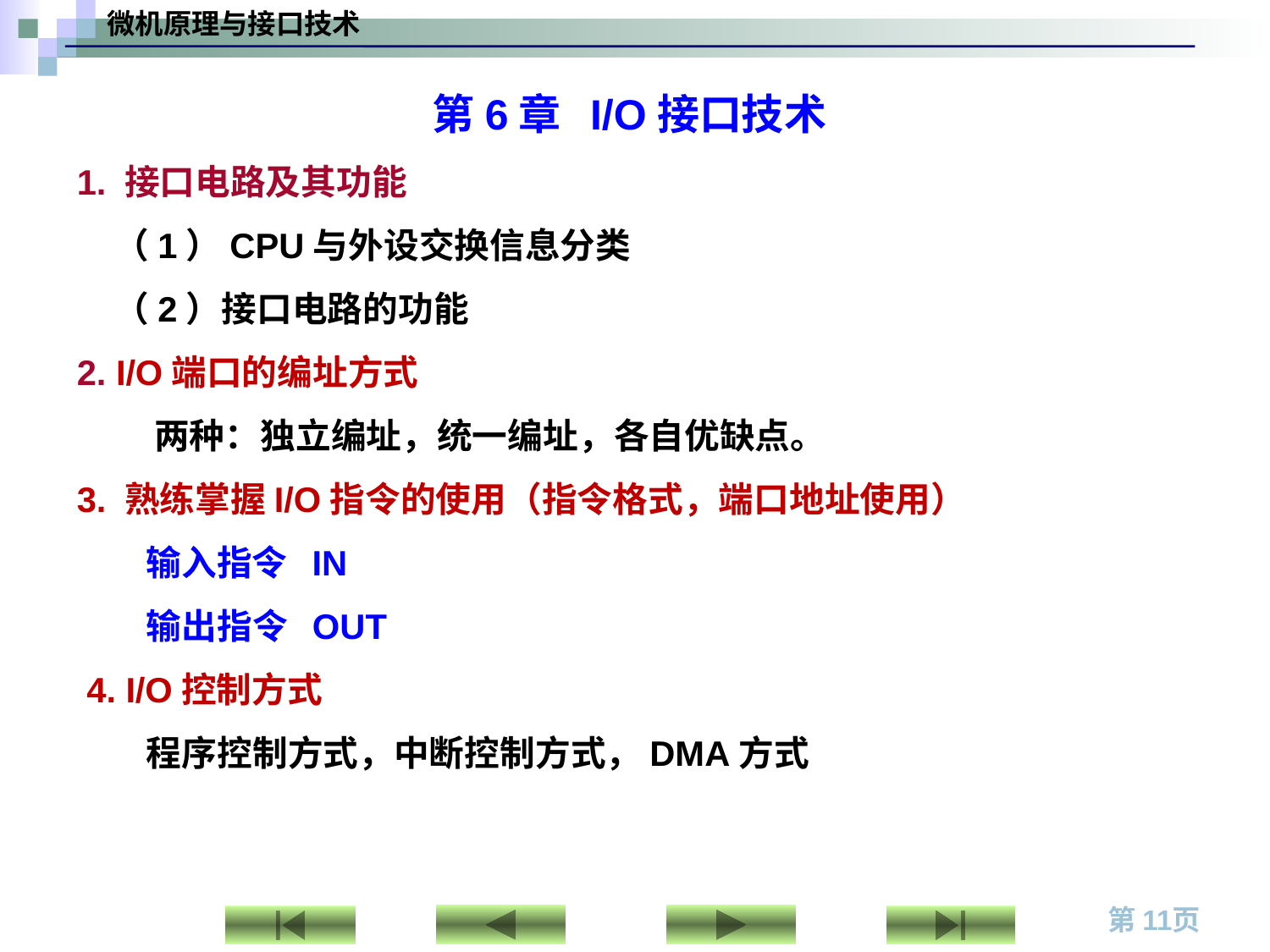

第6章  I/O接口技术
  1. 接口电路及其功能
      （1）CPU与外设交换信息分类
      （2）接口电路的功能
  2. I/O端口的编址方式
           两种：独立编址，统一编址，各自优缺点。
  3. 熟练掌握I/O指令的使用（指令格式，端口地址使用）
          输入指令  IN
          输出指令  OUT
   4. I/O控制方式
          程序控制方式，中断控制方式，DMA方式